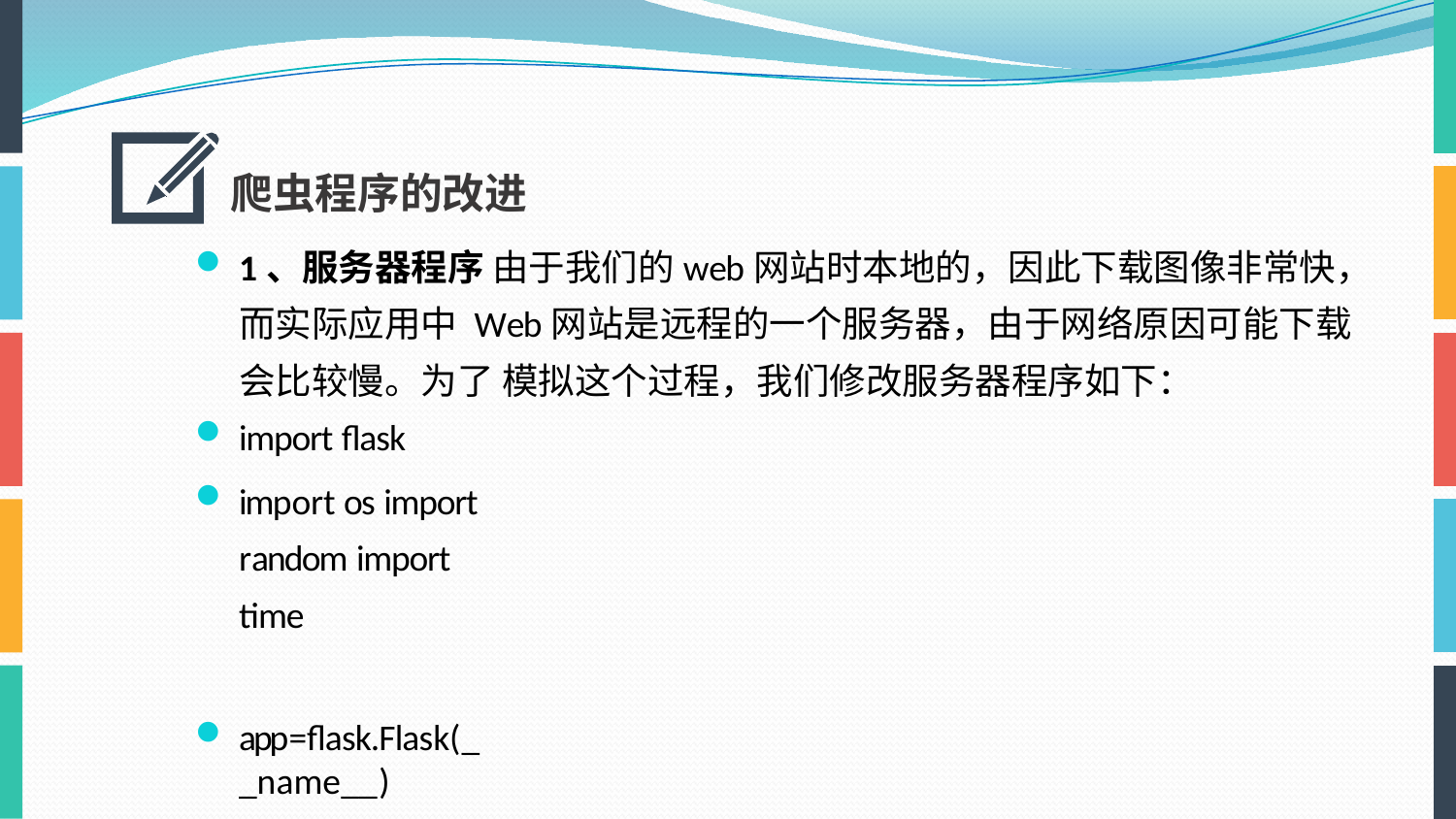

# 爬虫程序的改进

1、服务器程序 由于我们的web网站时本地的，因此下载图像非常快，而实际应用中 Web网站是远程的一个服务器，由于网络原因可能下载会比较慢。为了 模拟这个过程，我们修改服务器程序如下：
import flask
import os import random import time

app=flask.Flask(__name__)